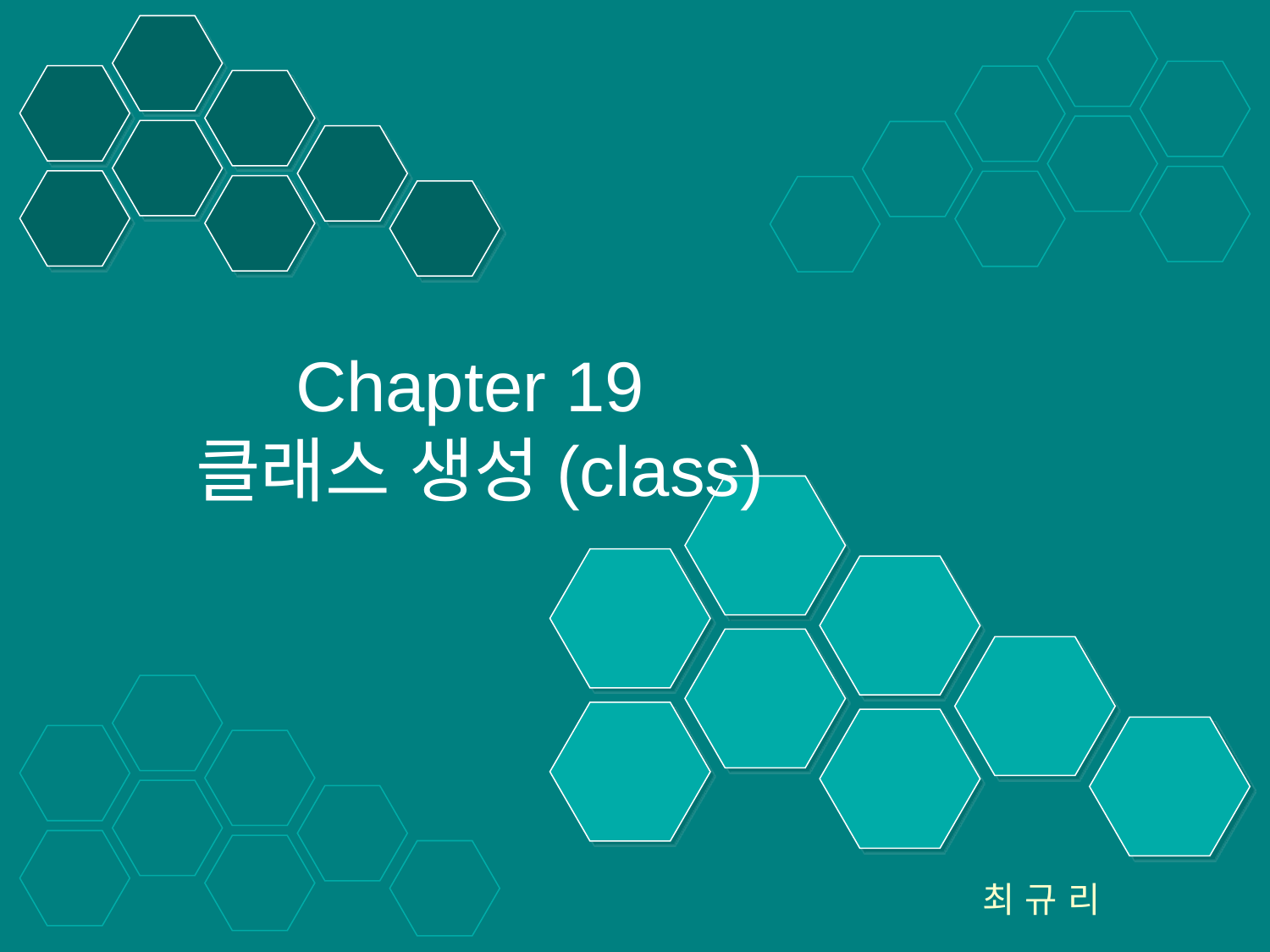

# Chapter 19 클래스 생성(class)
최 규 리